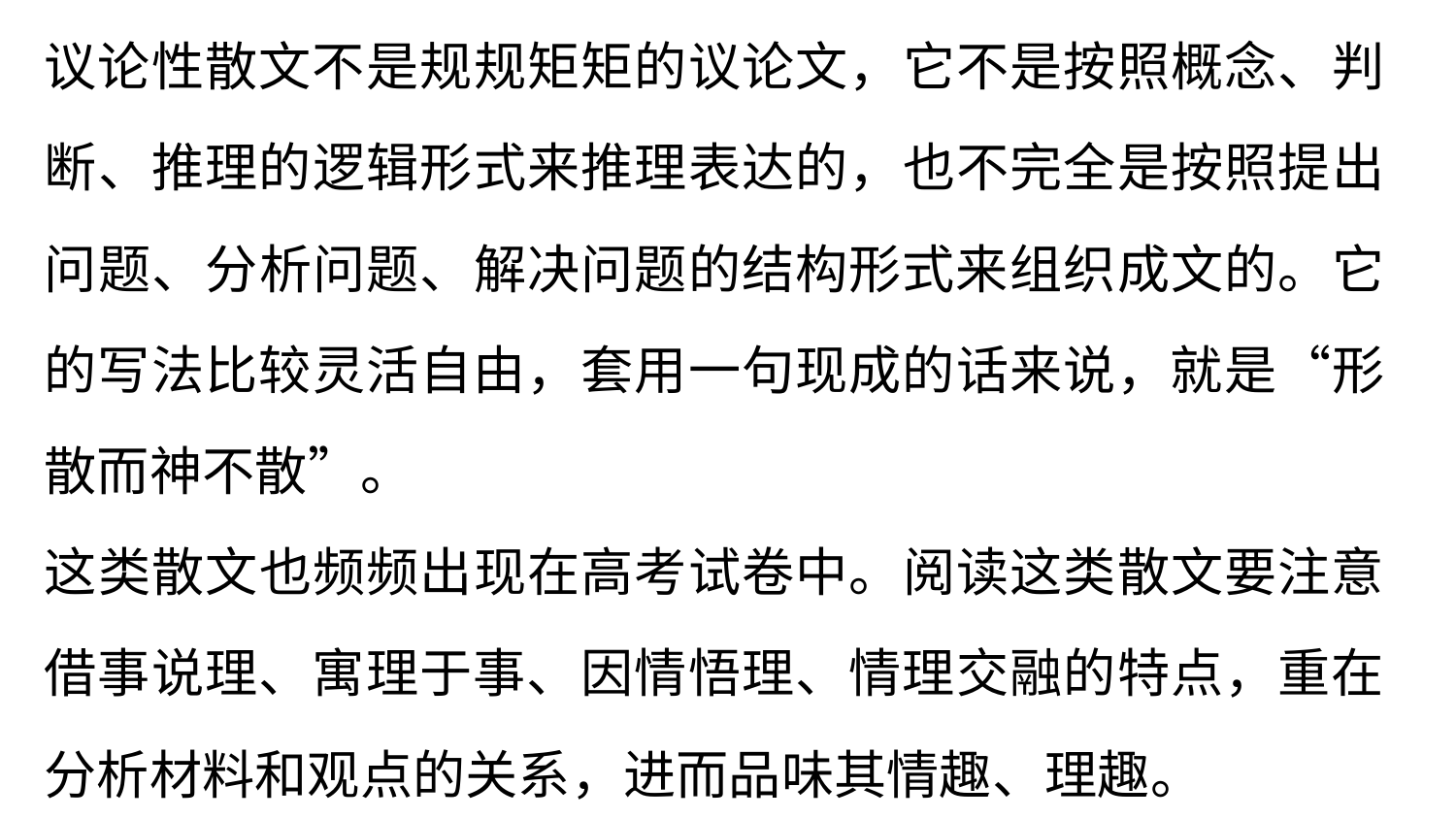

议论性散文不是规规矩矩的议论文，它不是按照概念、判断、推理的逻辑形式来推理表达的，也不完全是按照提出问题、分析问题、解决问题的结构形式来组织成文的。它的写法比较灵活自由，套用一句现成的话来说，就是“形散而神不散”。
这类散文也频频出现在高考试卷中。阅读这类散文要注意借事说理、寓理于事、因情悟理、情理交融的特点，重在分析材料和观点的关系，进而品味其情趣、理趣。